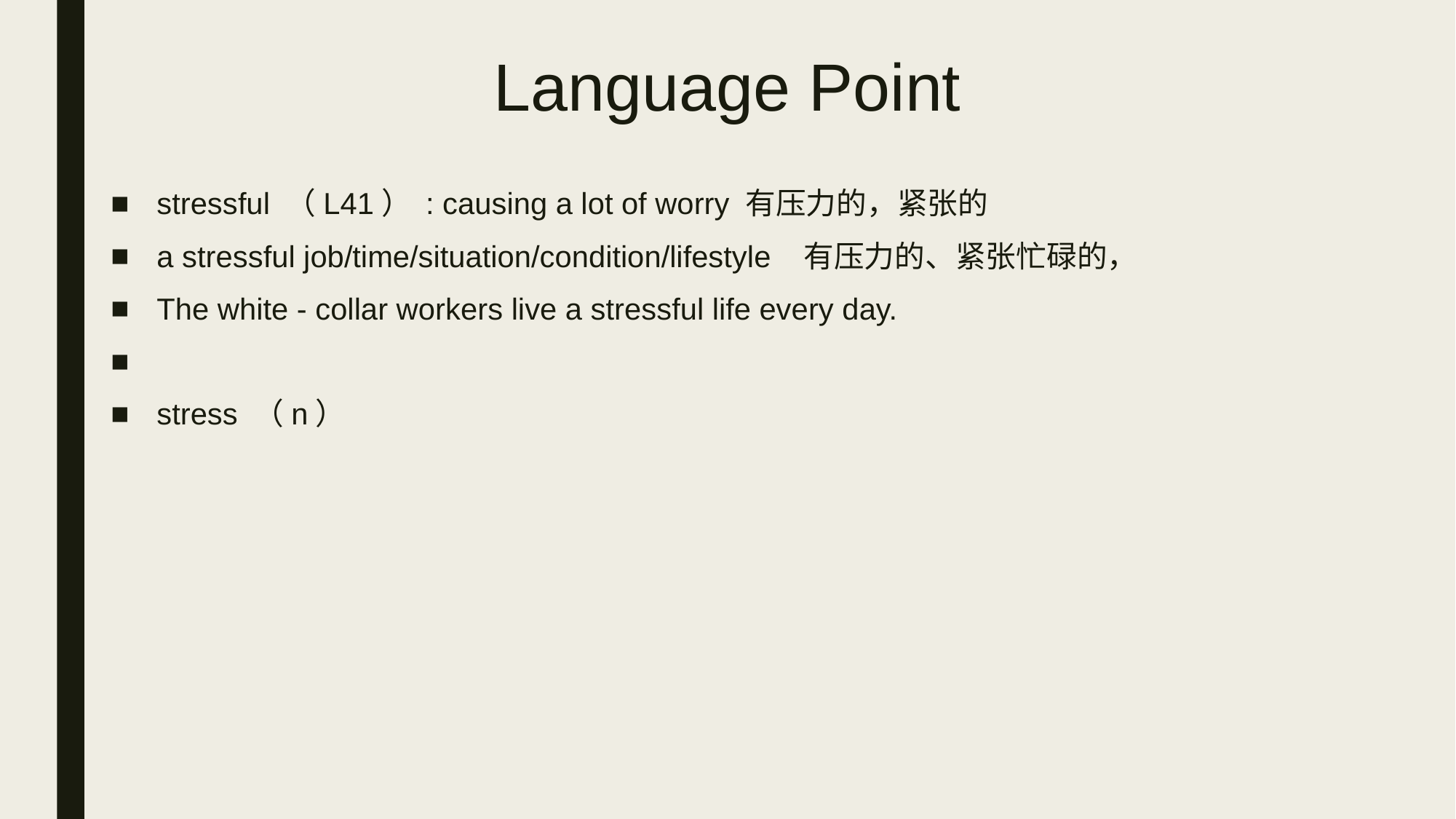

# Language Point
stressful （L41） : ​causing a lot of worry 有压力的，紧张的
a stressful job/time/situation/condition/lifestyle   有压力的、紧张忙碌的，
The white - collar workers live a stressful life every day.

stress （n）